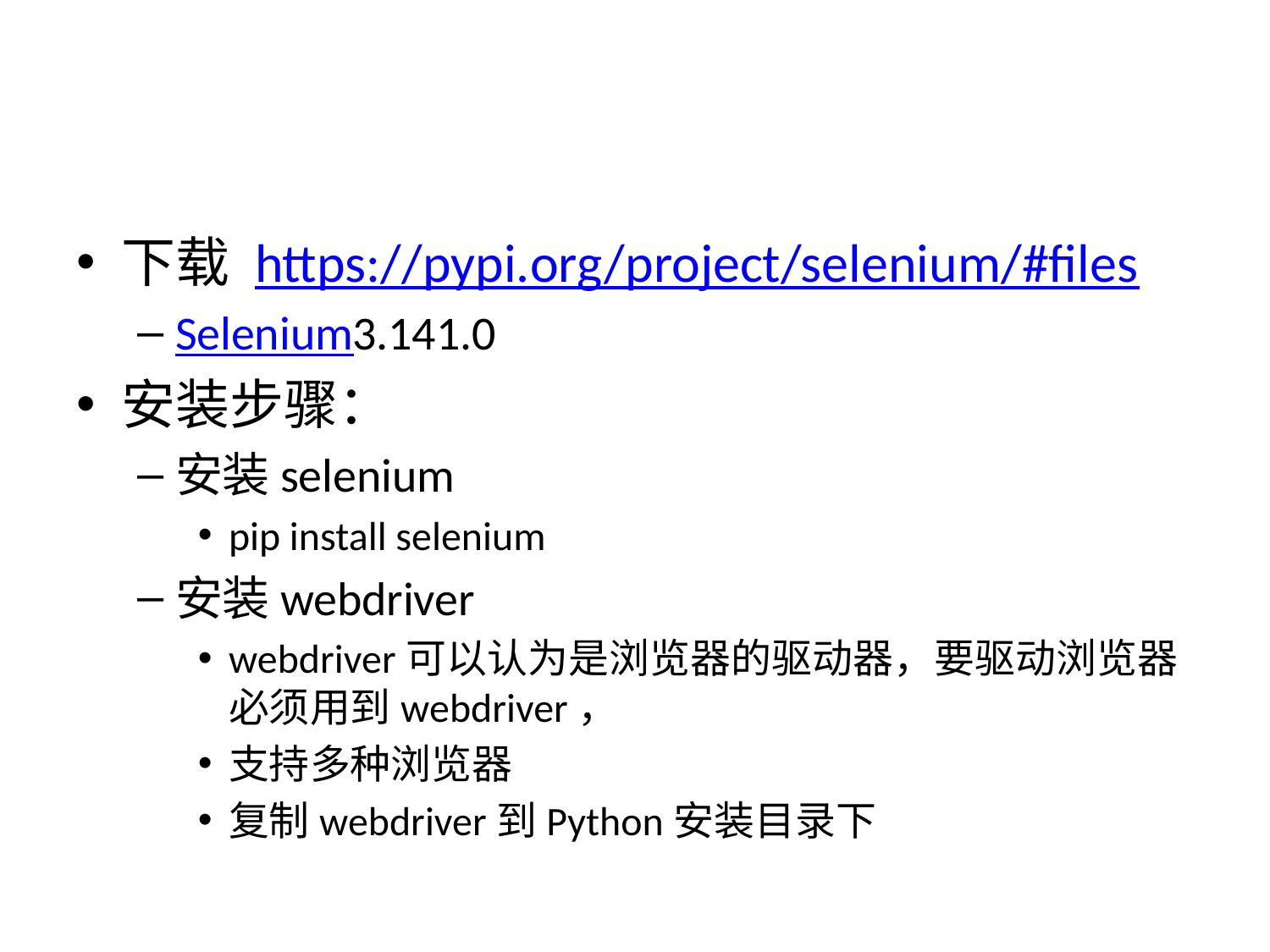

#
下载 https://pypi.org/project/selenium/#files
Selenium3.141.0
安装步骤：
安装selenium
pip install selenium
安装webdriver
webdriver可以认为是浏览器的驱动器，要驱动浏览器必须用到webdriver，
支持多种浏览器
复制webdriver到Python安装目录下